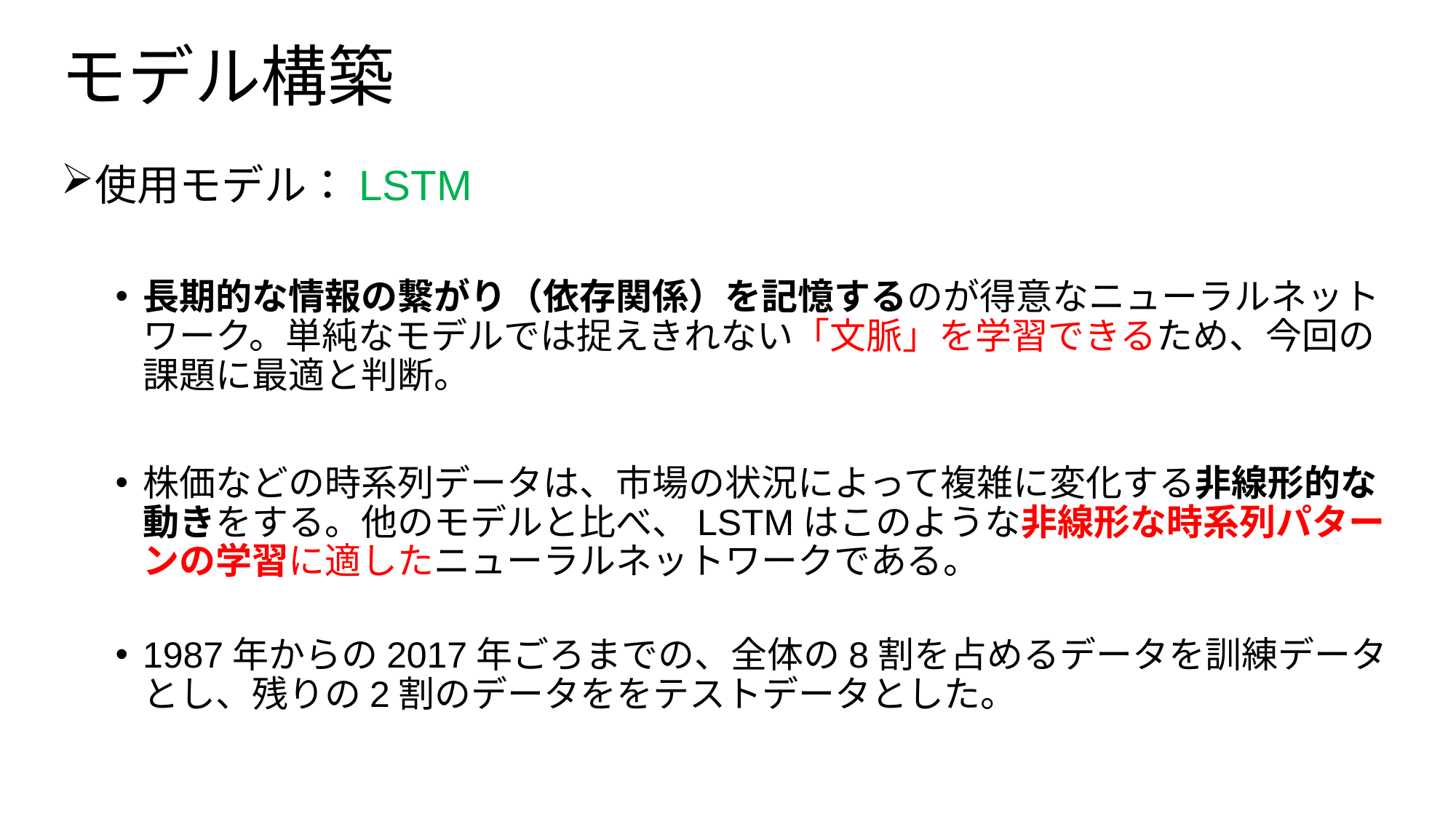

株価は、昨日の価格だけでなく、数週間〜数ヶ月前の出来事にも影響される時系列データである。

# モデル構築
使用モデル：LSTM

長期的な情報の繋がり（依存関係）を記憶するのが得意なニューラルネットワーク。単純なモデルでは捉えきれない「文脈」を学習できるため、今回の課題に最適と判断。

株価などの時系列データは、市場の状況によって複雑に変化する非線形的な動きをする。他のモデルと比べ、LSTMはこのような非線形な時系列パターンの学習に適したニューラルネットワークである。

1987年からの2017年ごろまでの、全体の8割を占めるデータを訓練データとし、残りの2割のデータををテストデータとした。